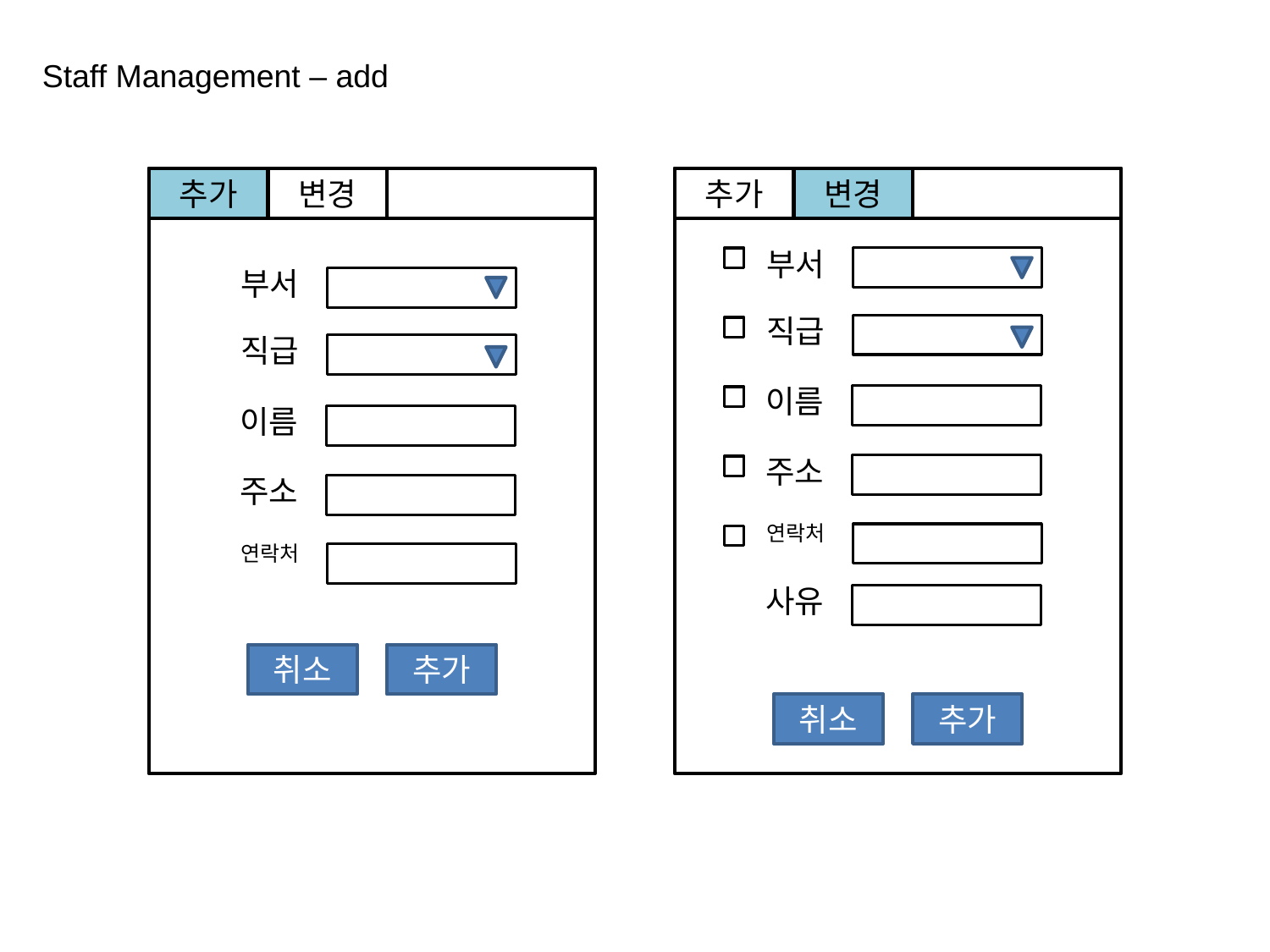

Staff Management – add

추가
변경

추가
변경

부서

부서

직급

직급

이름

이름

주소

주소

연락처

연락처

사유

취소
추가
취소
추가